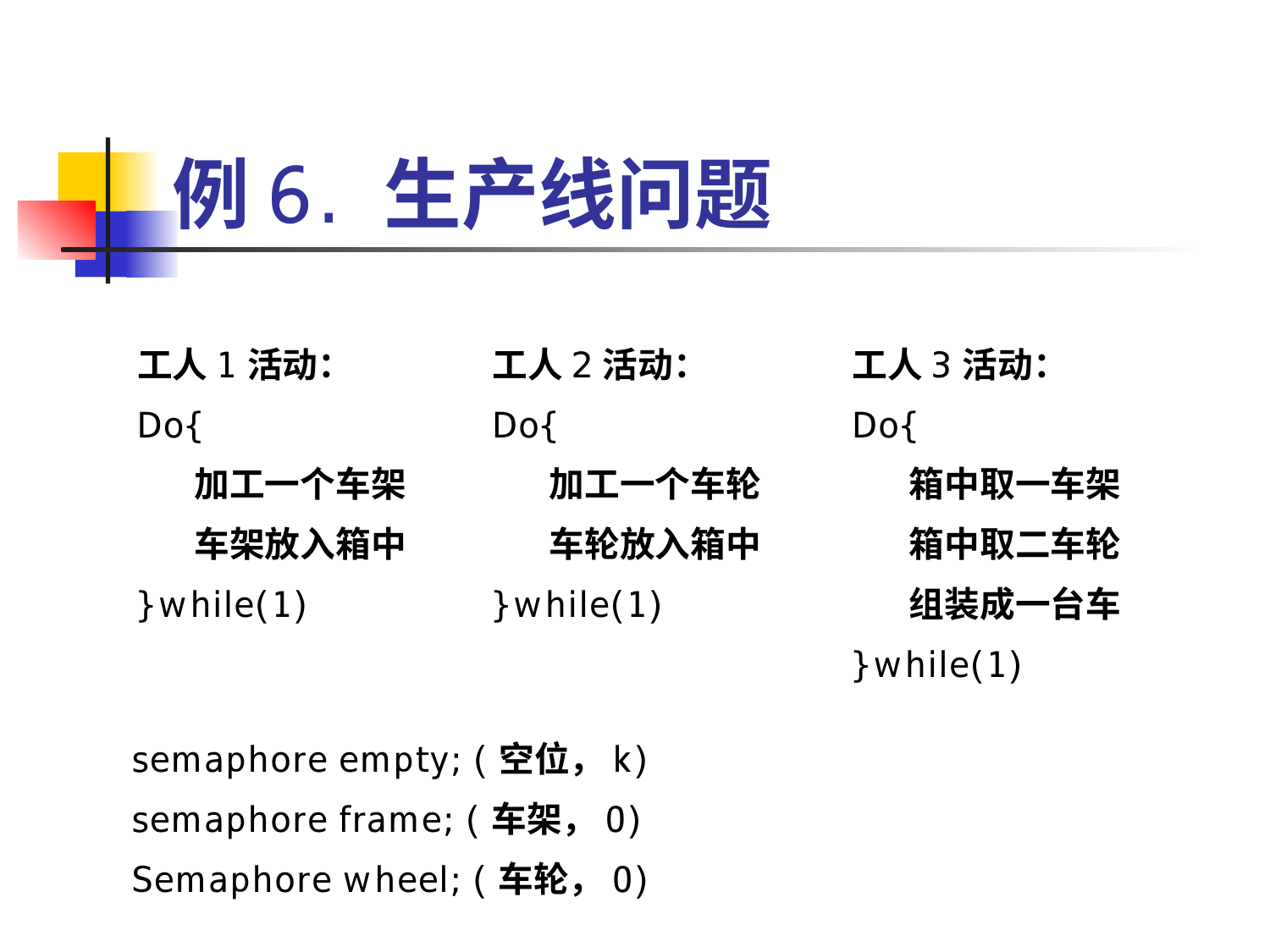

# 例6. 生产线问题
工人1活动：
Do{
      加工一个车架
      车架放入箱中
}while(1)

工人2活动：
Do{
      加工一个车轮
      车轮放入箱中
}while(1)

工人3活动：
Do{
      箱中取一车架
      箱中取二车轮
      组装成一台车
}while(1)

semaphore empty; (空位，k)
semaphore frame; (车架，0)
Semaphore wheel; (车轮，0)